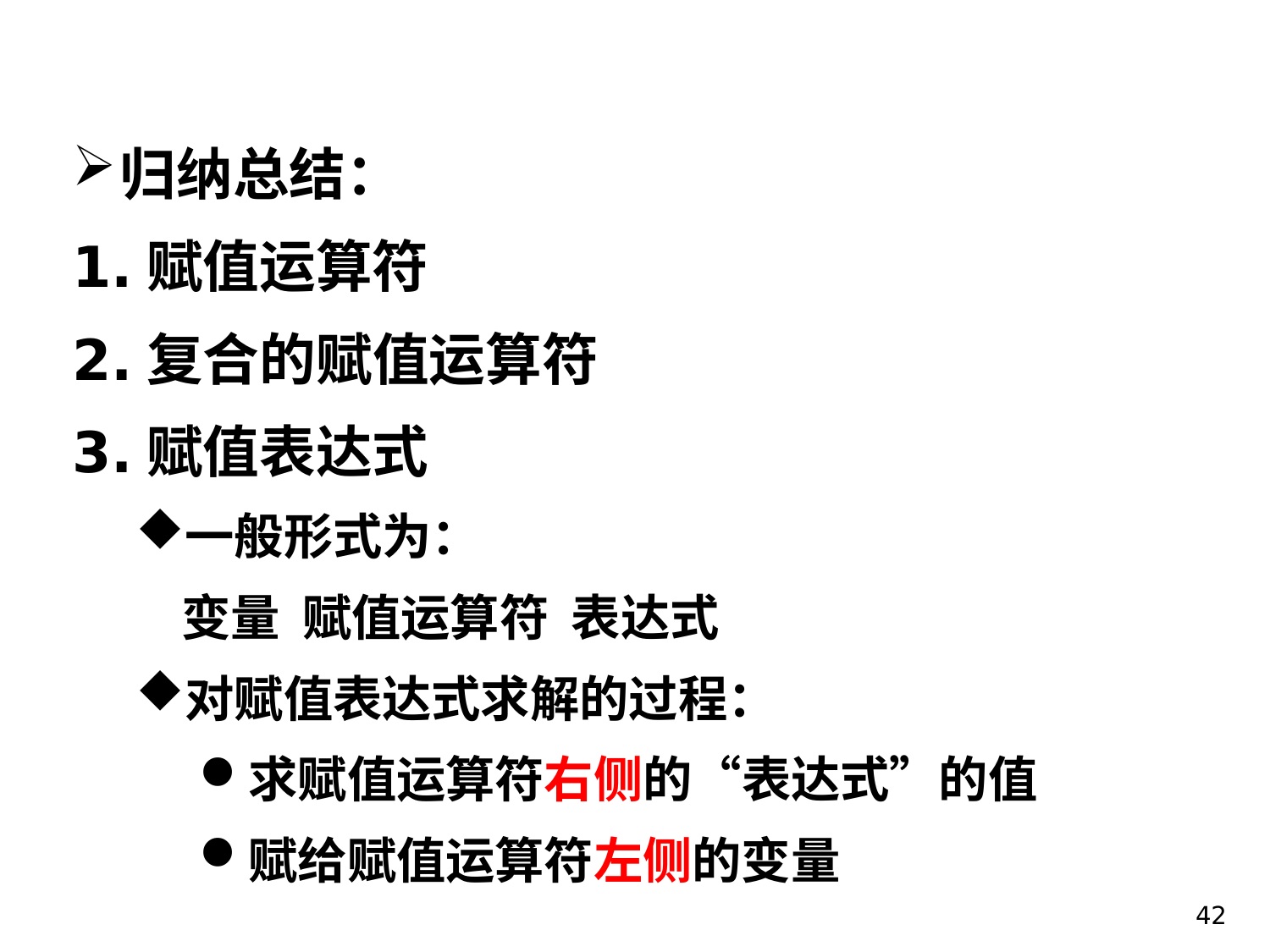

归纳总结：
1.赋值运算符
2.复合的赋值运算符
3.赋值表达式
一般形式为：
   变量  赋值运算符  表达式
对赋值表达式求解的过程：
求赋值运算符右侧的“表达式”的值
赋给赋值运算符左侧的变量

42